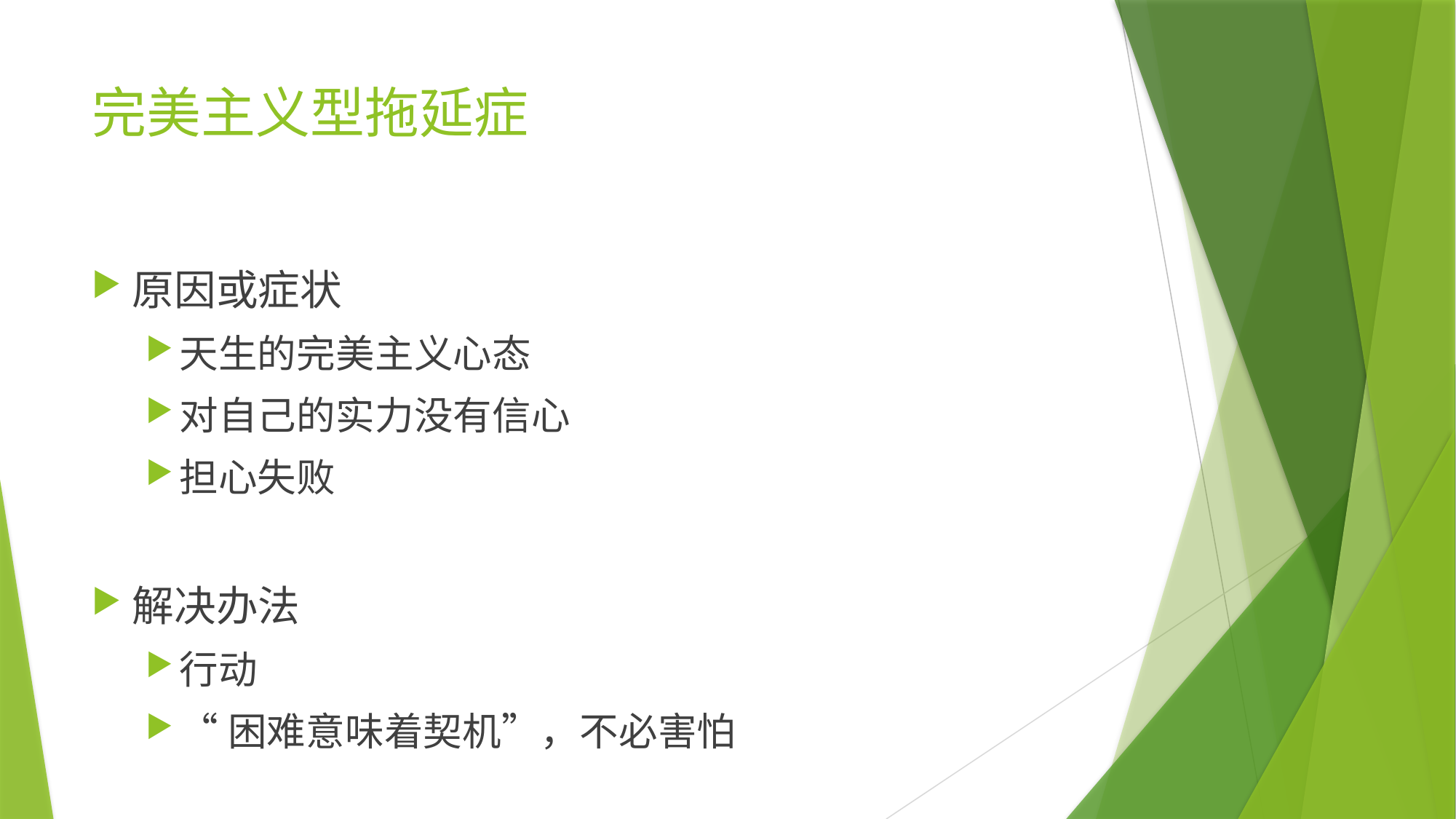

# 完美主义型拖延症
原因或症状
天生的完美主义心态
对自己的实力没有信心
担心失败

解决办法
行动
“困难意味着契机”，不必害怕